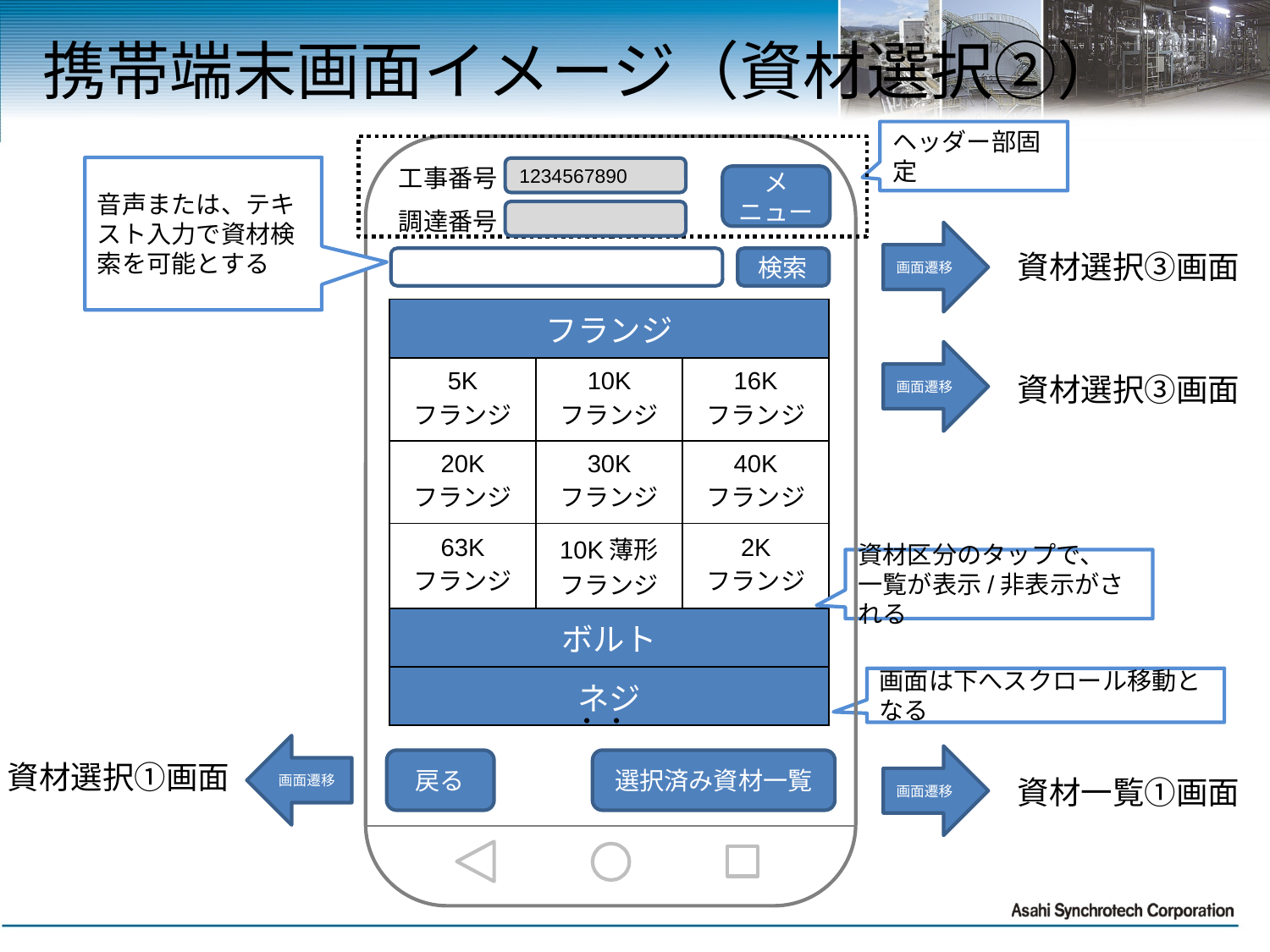

# 携帯端末画面イメージ（資材選択②）
ヘッダー部固定

工事番号
1234567890
メニュー
調達番号

・・
戻る
選択済み資材一覧

音声または、テキスト入力で資材検索を可能とする
画面遷移
資材選択③画面

検索
| フランジ |  |  |
| --- | --- | --- |
| 5K フランジ | 10K フランジ | 16K フランジ |
| 20K フランジ | 30K フランジ | 40K フランジ |
| 63K フランジ | 10K薄形 フランジ | 2K フランジ |
| ボルト |  |  |
| ネジ |  |  |
画面遷移
資材選択③画面
資材区分のタップで、
一覧が表示/非表示がされる
画面は下へスクロール移動となる

画面遷移
資材選択①画面
画面遷移
資材一覧①画面